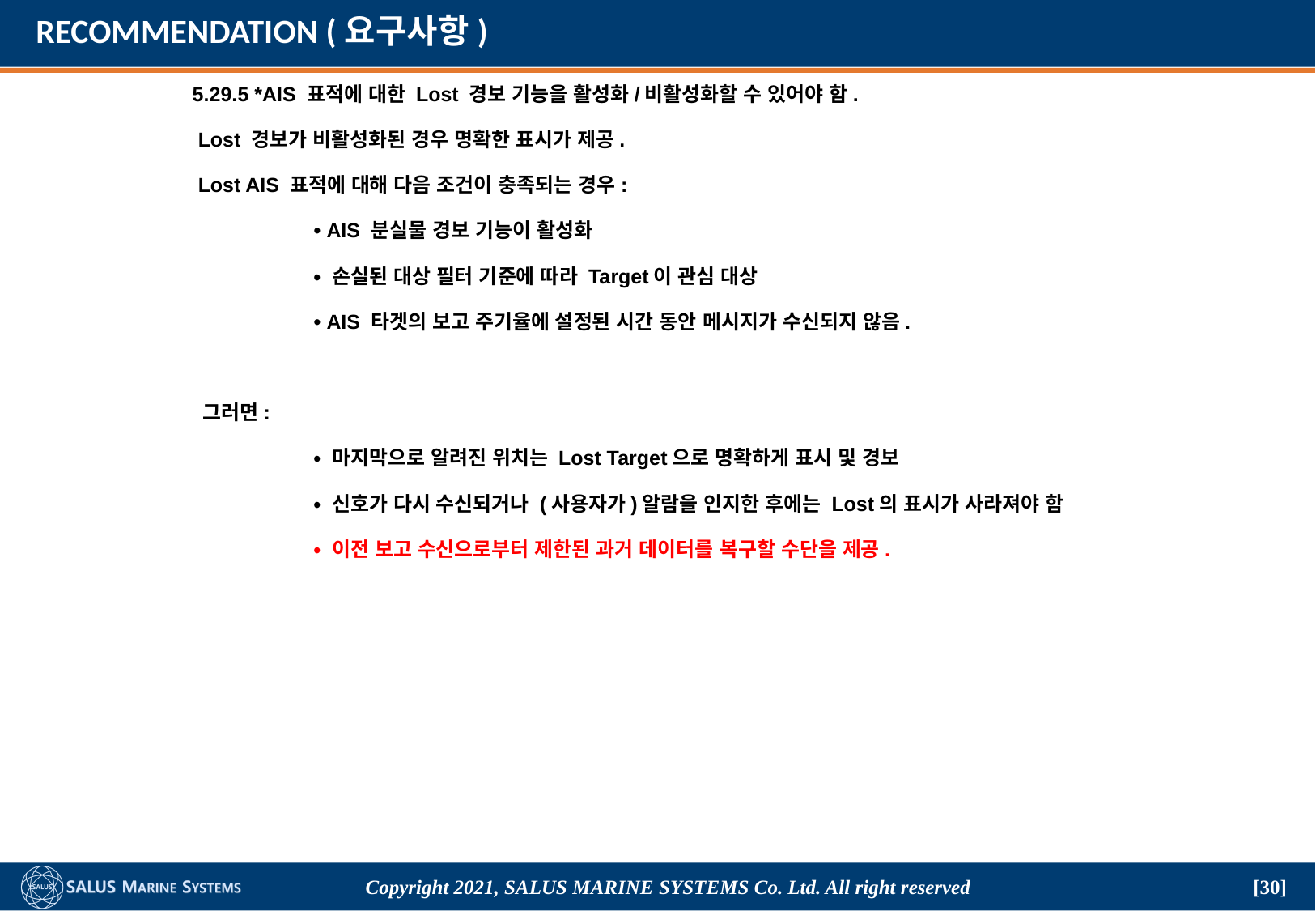

# RECOMMENDATION (요구사항)
	5.29.5 *AIS 표적에 대한 Lost 경보 기능을 활성화/비활성화할 수 있어야 함.
	 Lost 경보가 비활성화된 경우 명확한 표시가 제공.
	 Lost AIS 표적에 대해 다음 조건이 충족되는 경우:
		• AIS 분실물 경보 기능이 활성화
		• 손실된 대상 필터 기준에 따라 Target이 관심 대상
		• AIS 타겟의 보고 주기율에 설정된 시간 동안 메시지가 수신되지 않음.

	 그러면:
		• 마지막으로 알려진 위치는 Lost Target으로 명확하게 표시 및 경보
		• 신호가 다시 수신되거나 (사용자가)알람을 인지한 후에는 Lost의 표시가 사라져야 함
		• 이전 보고 수신으로부터 제한된 과거 데이터를 복구할 수단을 제공.
Copyright 2021, SALUS Marine Systems Co. Ltd. All right reserved
[30]